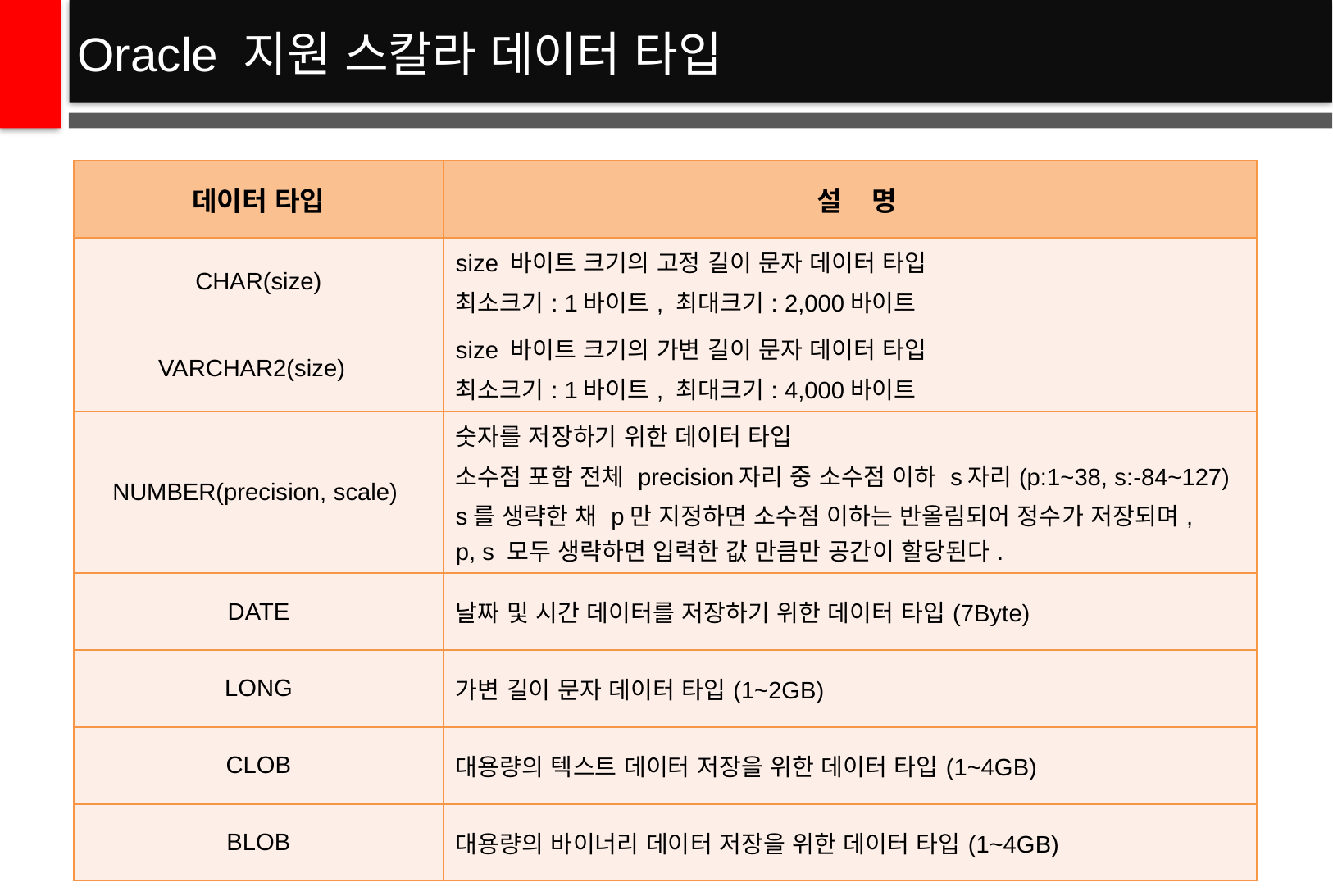

# Oracle 지원 스칼라 데이터 타입
| 데이터 타입 | 설    명 |
| --- | --- |
| CHAR(size) | size 바이트 크기의 고정 길이 문자 데이터 타입 최소크기: 1바이트, 최대크기: 2,000바이트 |
| VARCHAR2(size) | size 바이트 크기의 가변 길이 문자 데이터 타입 최소크기: 1바이트, 최대크기: 4,000바이트 |
| NUMBER(precision, scale) | 숫자를 저장하기 위한 데이터 타입 소수점 포함 전체 precision자리 중 소수점 이하 s자리(p:1~38, s:-84~127) s를 생략한 채 p만 지정하면 소수점 이하는 반올림되어 정수가 저장되며, p, s 모두 생략하면 입력한 값 만큼만 공간이 할당된다. |
| DATE | 날짜 및 시간 데이터를 저장하기 위한 데이터 타입(7Byte) |
| LONG | 가변 길이 문자 데이터 타입(1~2GB) |
| CLOB | 대용량의 텍스트 데이터 저장을 위한 데이터 타입(1~4GB) |
| BLOB | 대용량의 바이너리 데이터 저장을 위한 데이터 타입(1~4GB) |